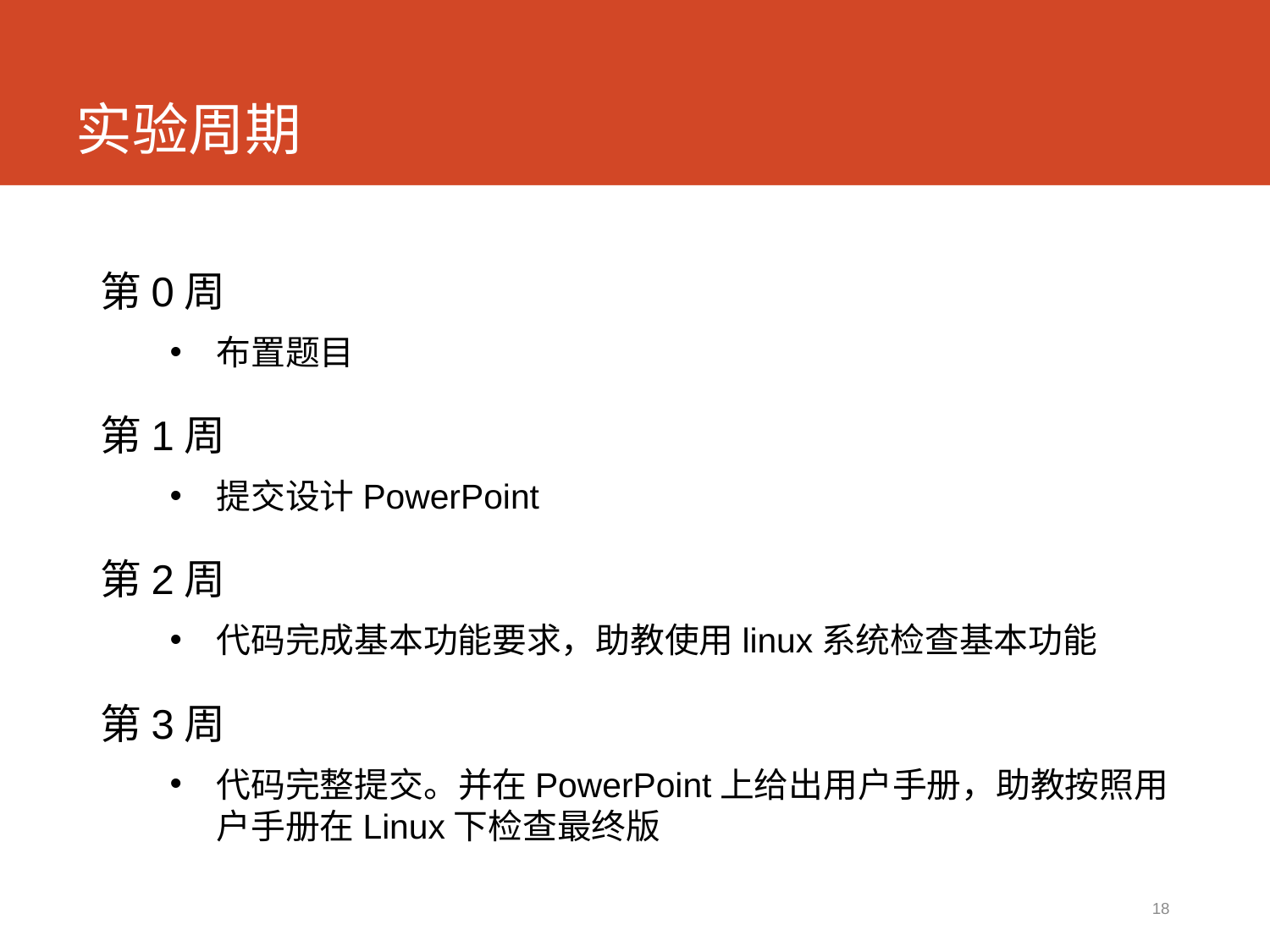

# 实验周期
第0周
布置题目
第1周
提交设计PowerPoint
第2周
代码完成基本功能要求，助教使用linux系统检查基本功能
第3周
代码完整提交。并在PowerPoint上给出用户手册，助教按照用户手册在Linux下检查最终版
18